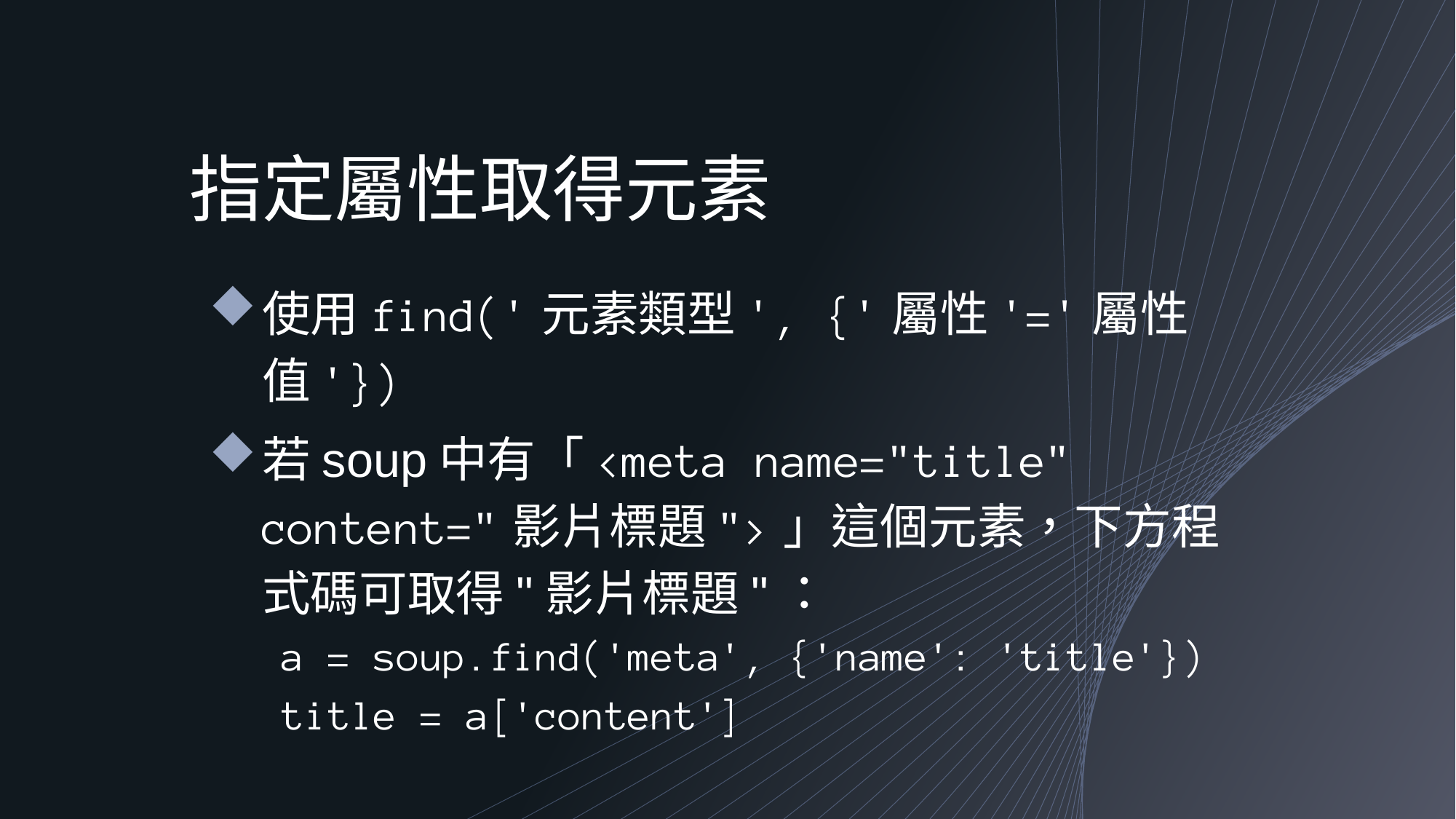

# 指定屬性取得元素
使用find('元素類型', {'屬性'='屬性值'})
若soup中有「<meta name="title" content="影片標題">」這個元素，下方程式碼可取得"影片標題"：
a = soup.find('meta', {'name': 'title'})
title = a['content']